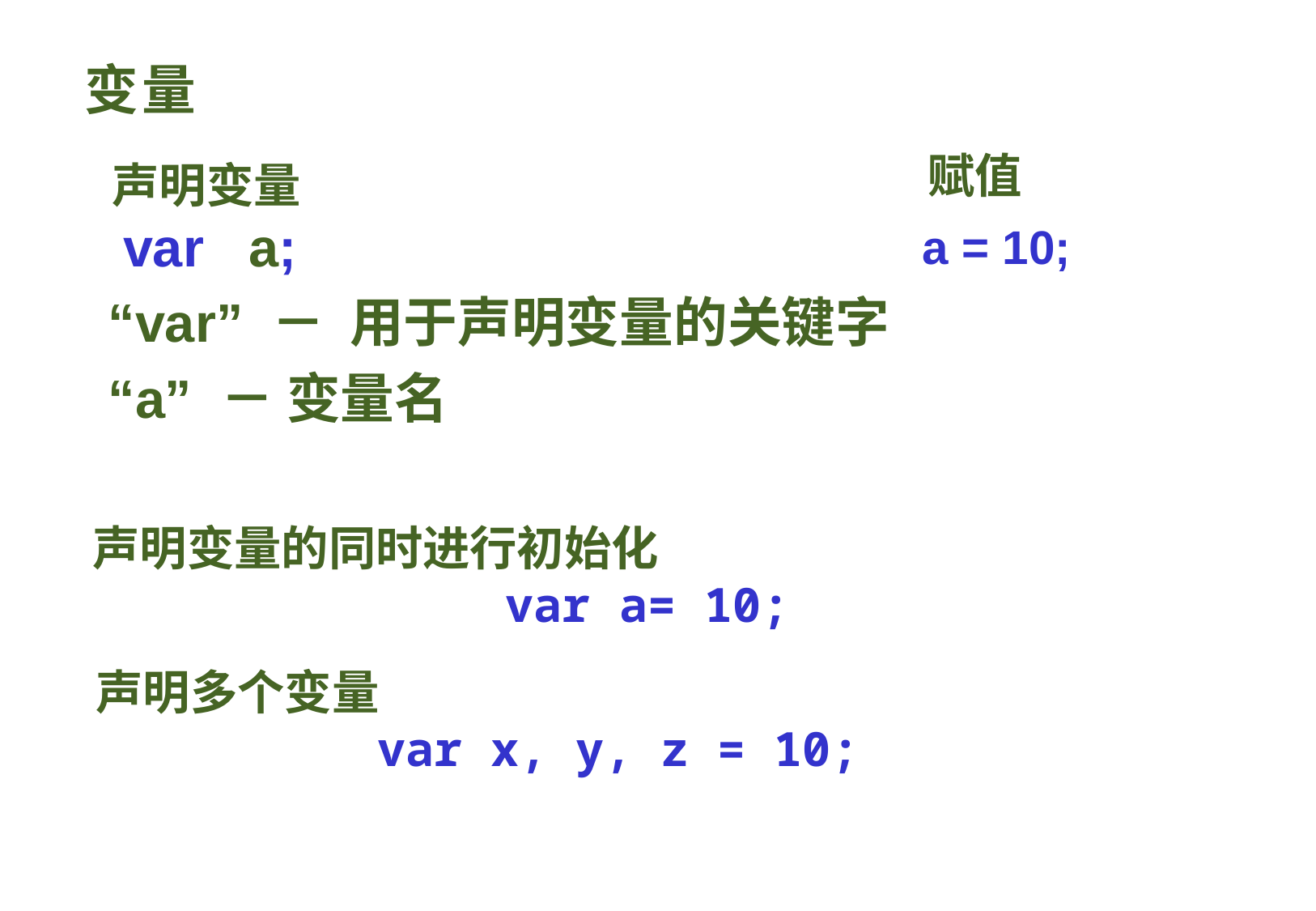

# 变量

赋值
声明变量
a = 10;
  var   a;
 “var” －  用于声明变量的关键字
 “a” － 变量名

声明变量的同时进行初始化
var a= 10;
 声明多个变量
var x, y, z = 10;